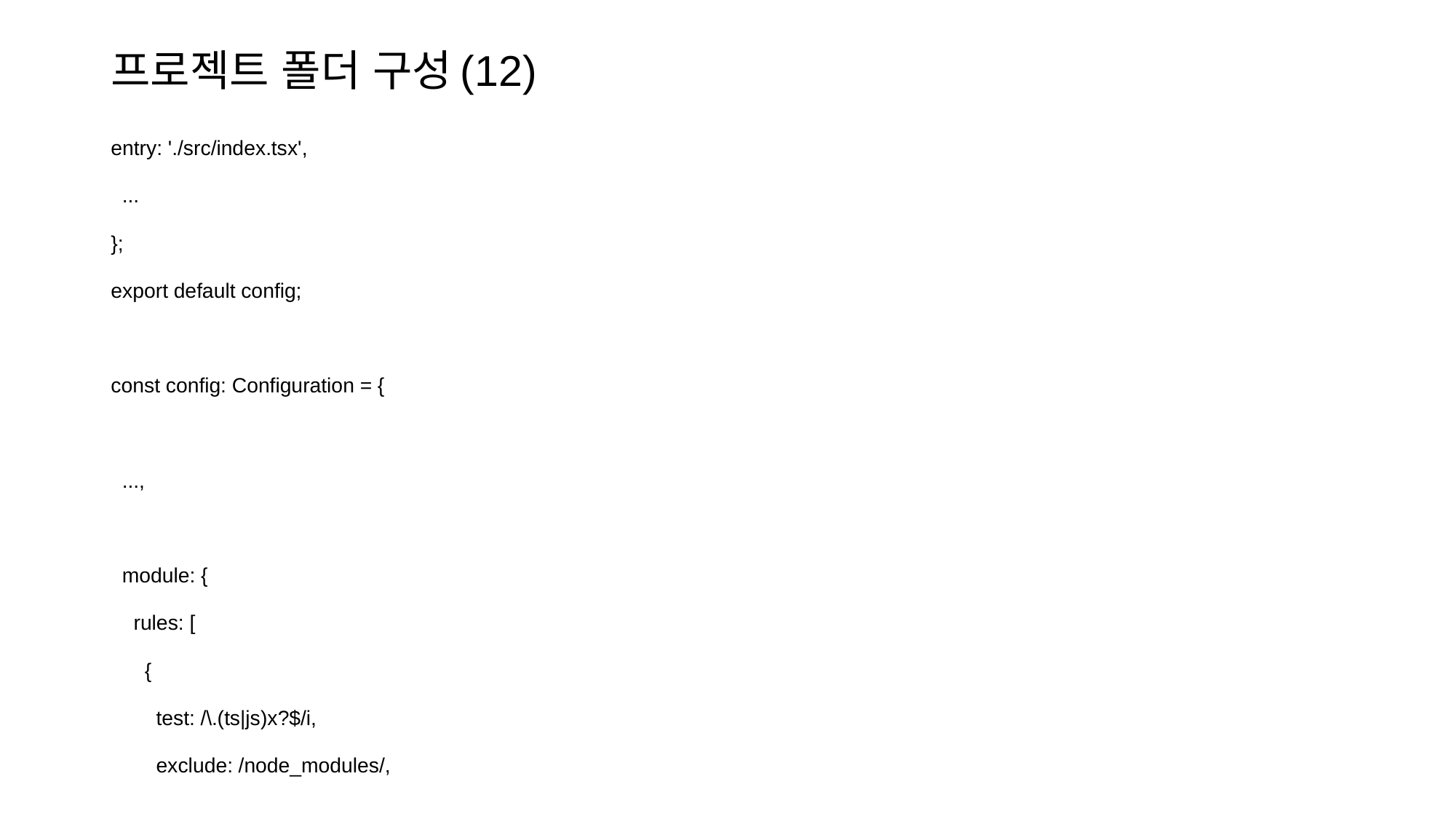

# 프로젝트 폴더 구성(12)
entry: './src/index.tsx',
  ...
};
export default config;

const config: Configuration = {

  ...,

  module: {
    rules: [
      {
        test: /\.(ts|js)x?$/i,
        exclude: /node_modules/,